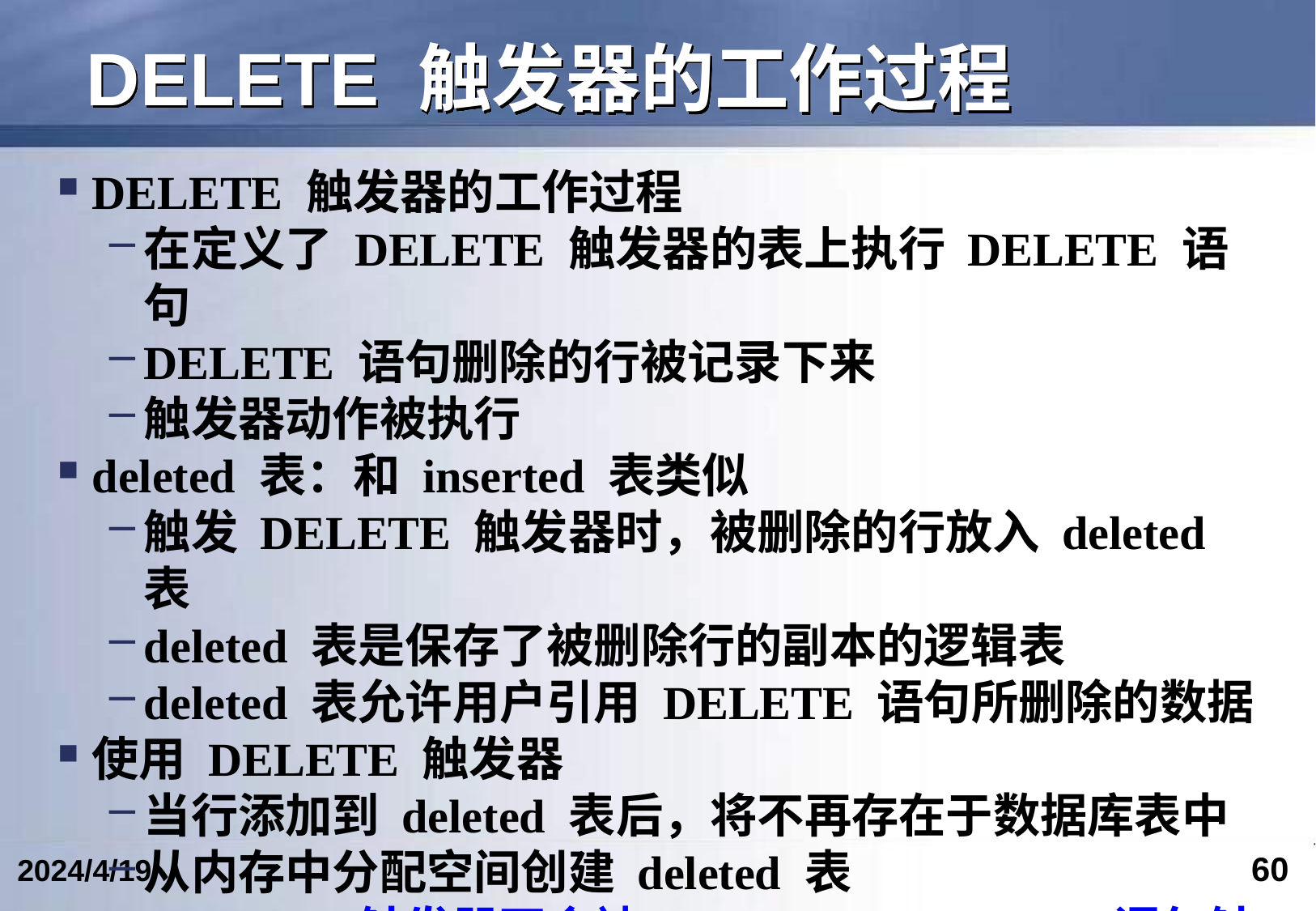

# DELETE 触发器的工作过程
DELETE 触发器的工作过程
在定义了 DELETE 触发器的表上执行 DELETE 语句
DELETE 语句删除的行被记录下来
触发器动作被执行
deleted 表：和 inserted 表类似
触发 DELETE 触发器时，被删除的行放入 deleted 表
deleted 表是保存了被删除行的副本的逻辑表
deleted 表允许用户引用 DELETE 语句所删除的数据
使用 DELETE 触发器
当行添加到 deleted 表后，将不再存在于数据库表中
从内存中分配空间创建 deleted 表
DELETE 触发器不会被 TRUNCATE TABLE 语句触发，因为 TRUNCATE TABLE 语句不记录在日志中
60
2024/4/19